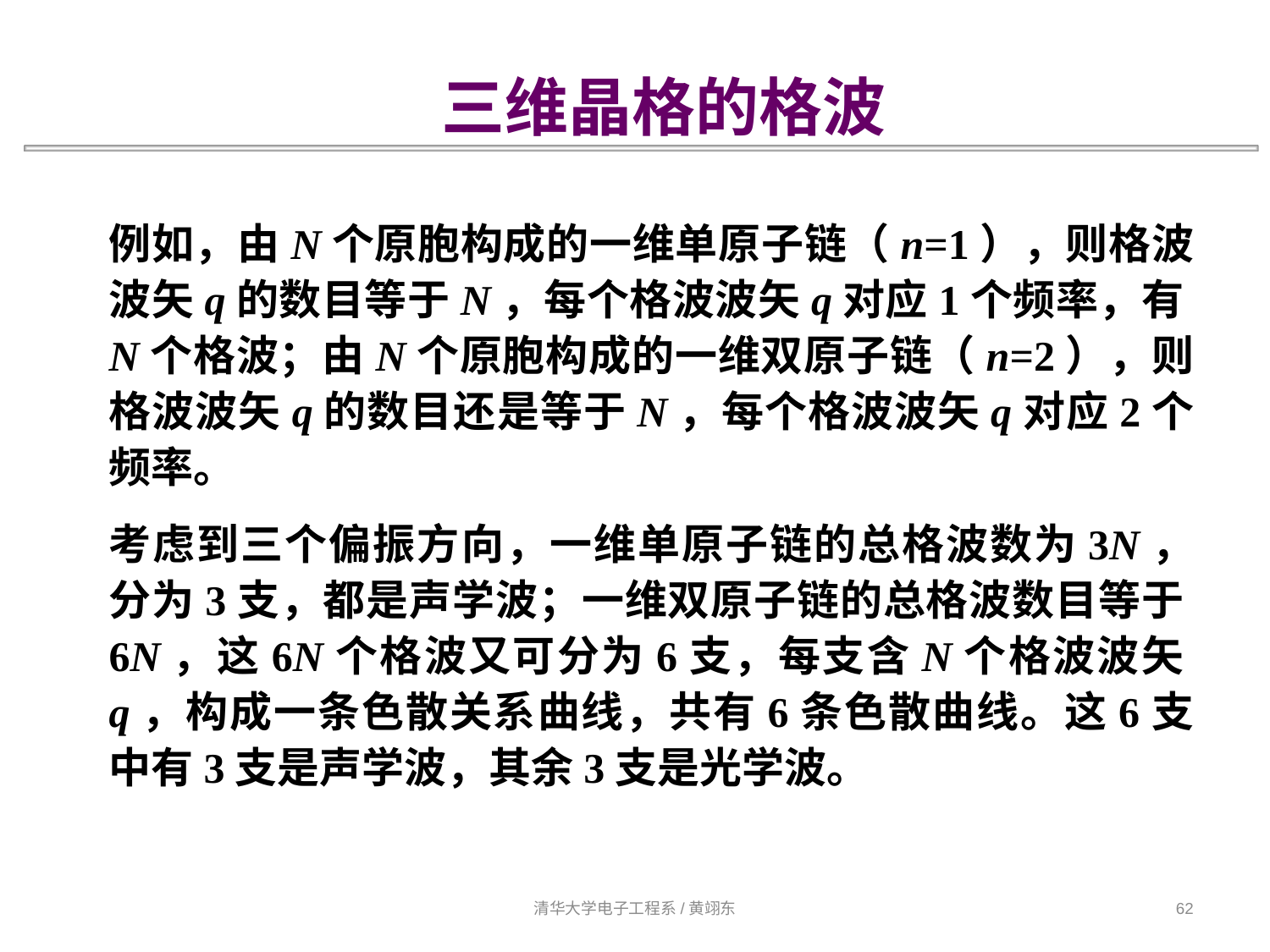

三维晶格的格波

例如，由N个原胞构成的一维单原子链（n=1），则格波波矢q的数目等于N，每个格波波矢q对应1个频率，有N个格波；由N个原胞构成的一维双原子链（n=2），则格波波矢q的数目还是等于N，每个格波波矢q对应2个频率。
考虑到三个偏振方向，一维单原子链的总格波数为3N，分为3支，都是声学波；一维双原子链的总格波数目等于6N，这6N个格波又可分为6支，每支含N个格波波矢q，构成一条色散关系曲线，共有6条色散曲线。这6支中有3支是声学波，其余3支是光学波。
清华大学电子工程系/黄翊东
62